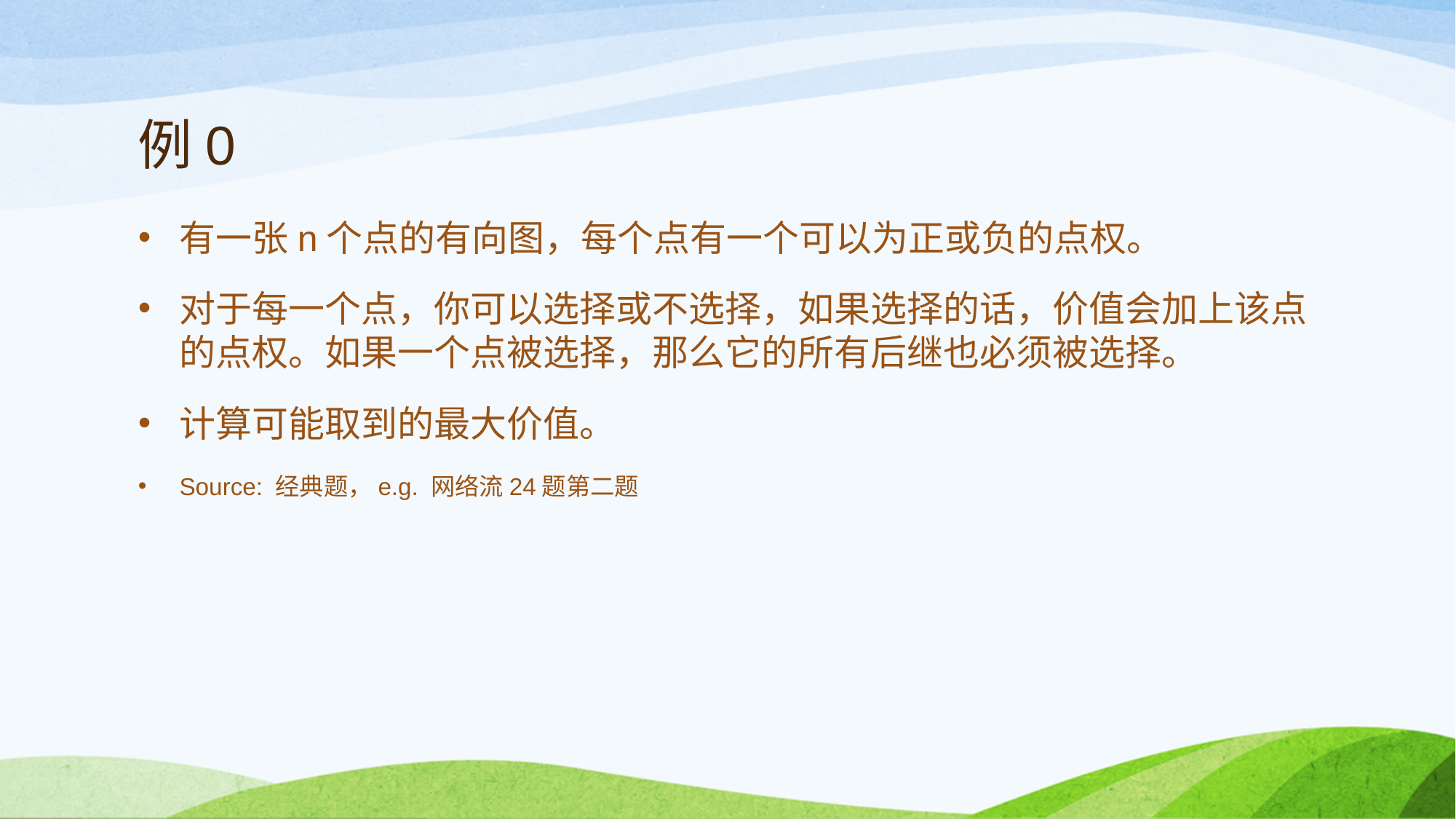

# 例0
有一张n个点的有向图，每个点有一个可以为正或负的点权。
对于每一个点，你可以选择或不选择，如果选择的话，价值会加上该点的点权。如果一个点被选择，那么它的所有后继也必须被选择。
计算可能取到的最大价值。
Source: 经典题，e.g. 网络流24题第二题